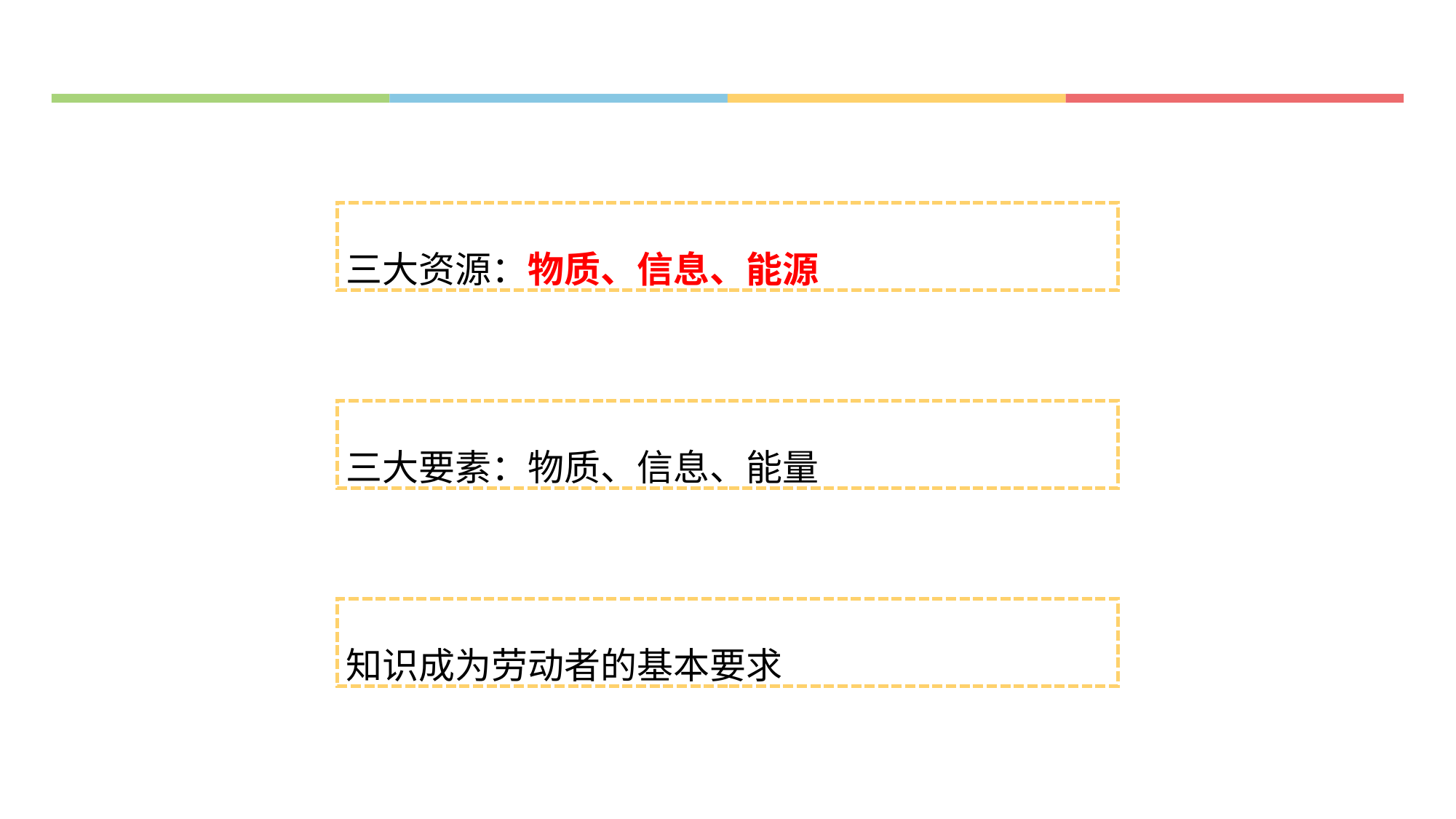

三大资源：物质、信息、能源
三大要素：物质、信息、能量
知识成为劳动者的基本要求